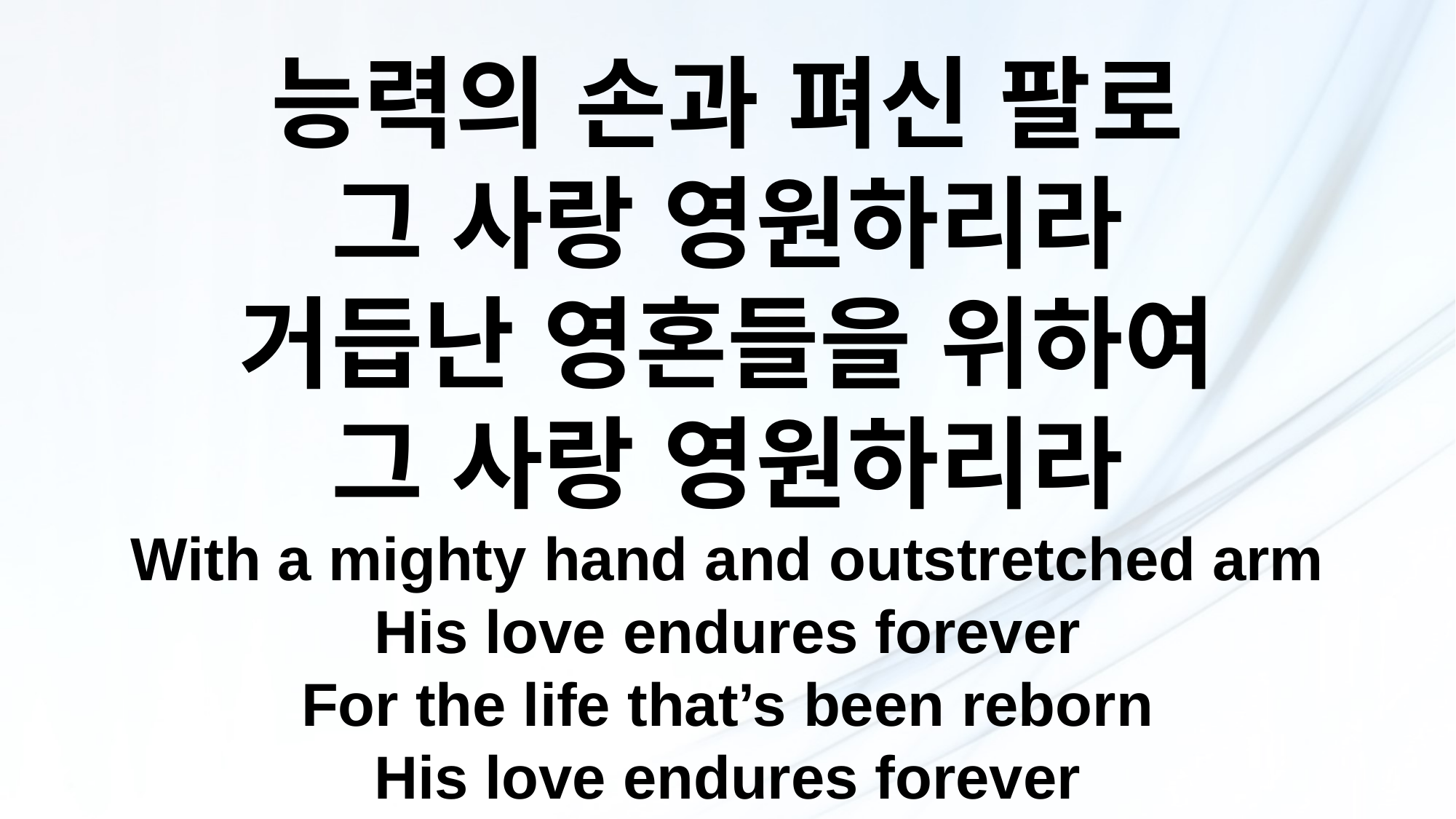

능력의 손과 펴신 팔로
그 사랑 영원하리라
거듭난 영혼들을 위하여
그 사랑 영원하리라
With a mighty hand and outstretched arm
His love endures forever
For the life that’s been reborn
His love endures forever